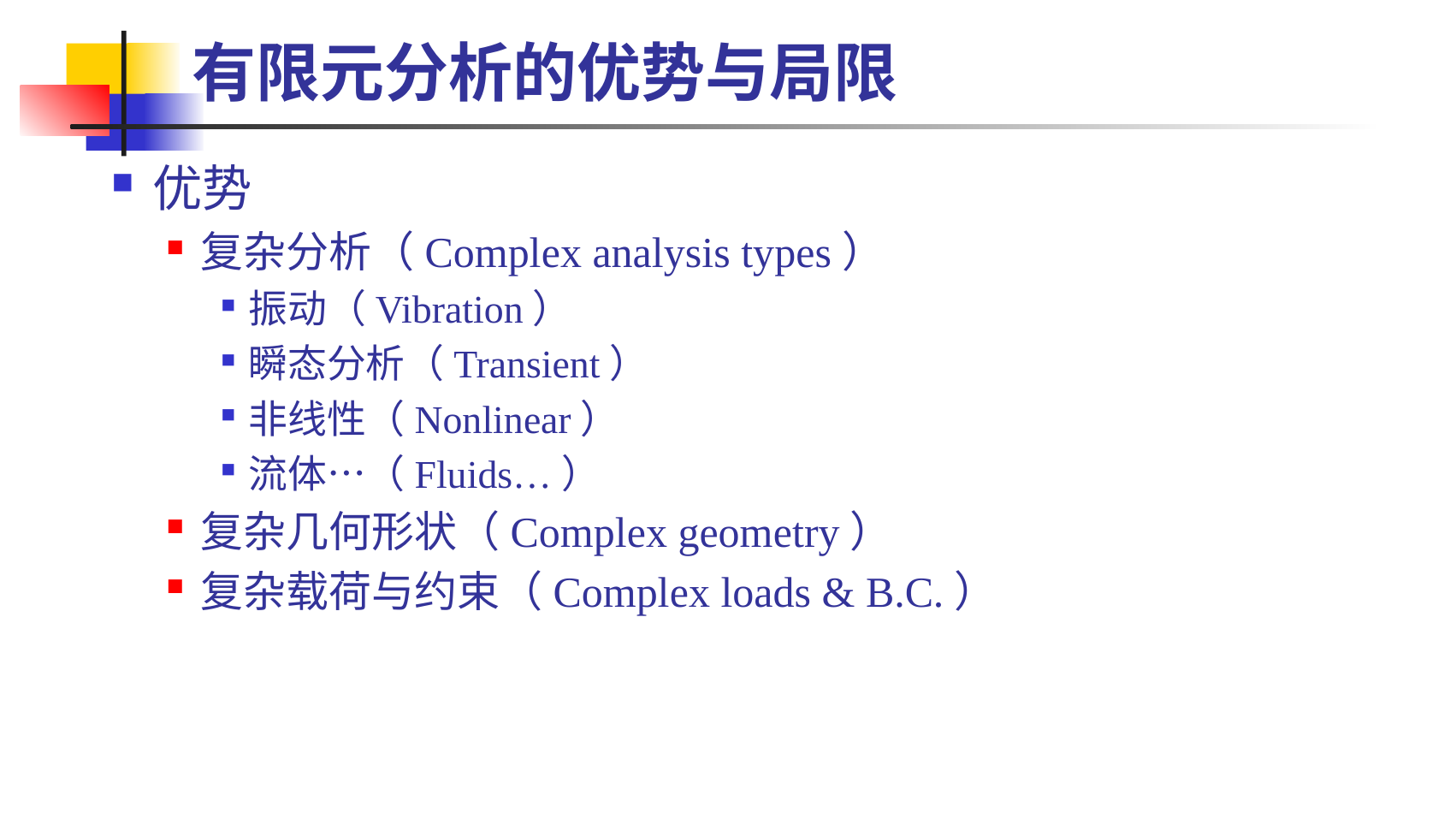

# 有限元分析的优势与局限
优势
复杂分析（Complex analysis types）
振动（Vibration）
瞬态分析（Transient）
非线性（Nonlinear）
流体…（Fluids…）
复杂几何形状（Complex geometry）
复杂载荷与约束（Complex loads & B.C.）